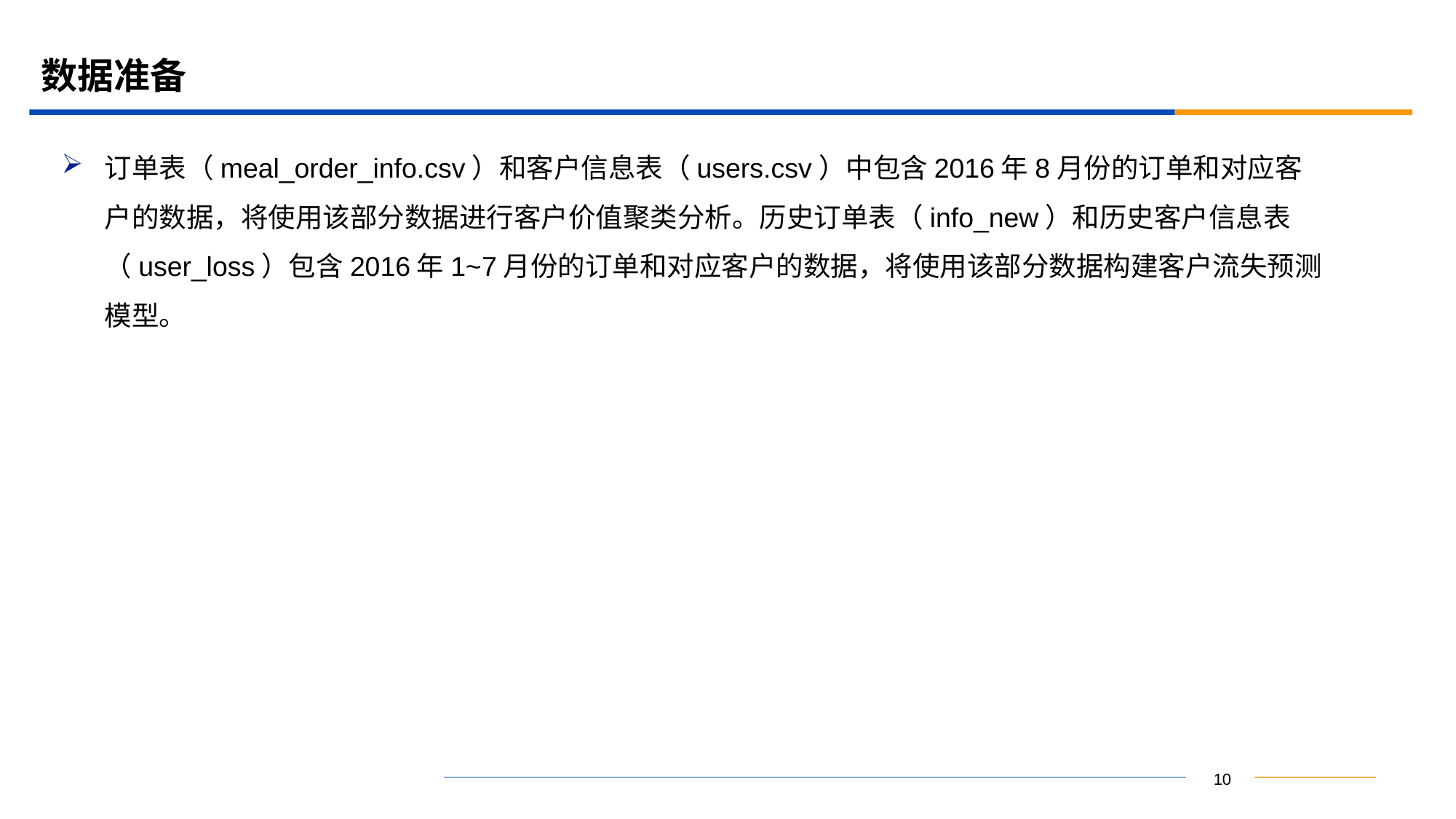

# 数据准备
订单表（meal_order_info.csv）和客户信息表（users.csv）中包含2016年8月份的订单和对应客户的数据，将使用该部分数据进行客户价值聚类分析。历史订单表（info_new）和历史客户信息表（user_loss）包含2016年1~7月份的订单和对应客户的数据，将使用该部分数据构建客户流失预测模型。